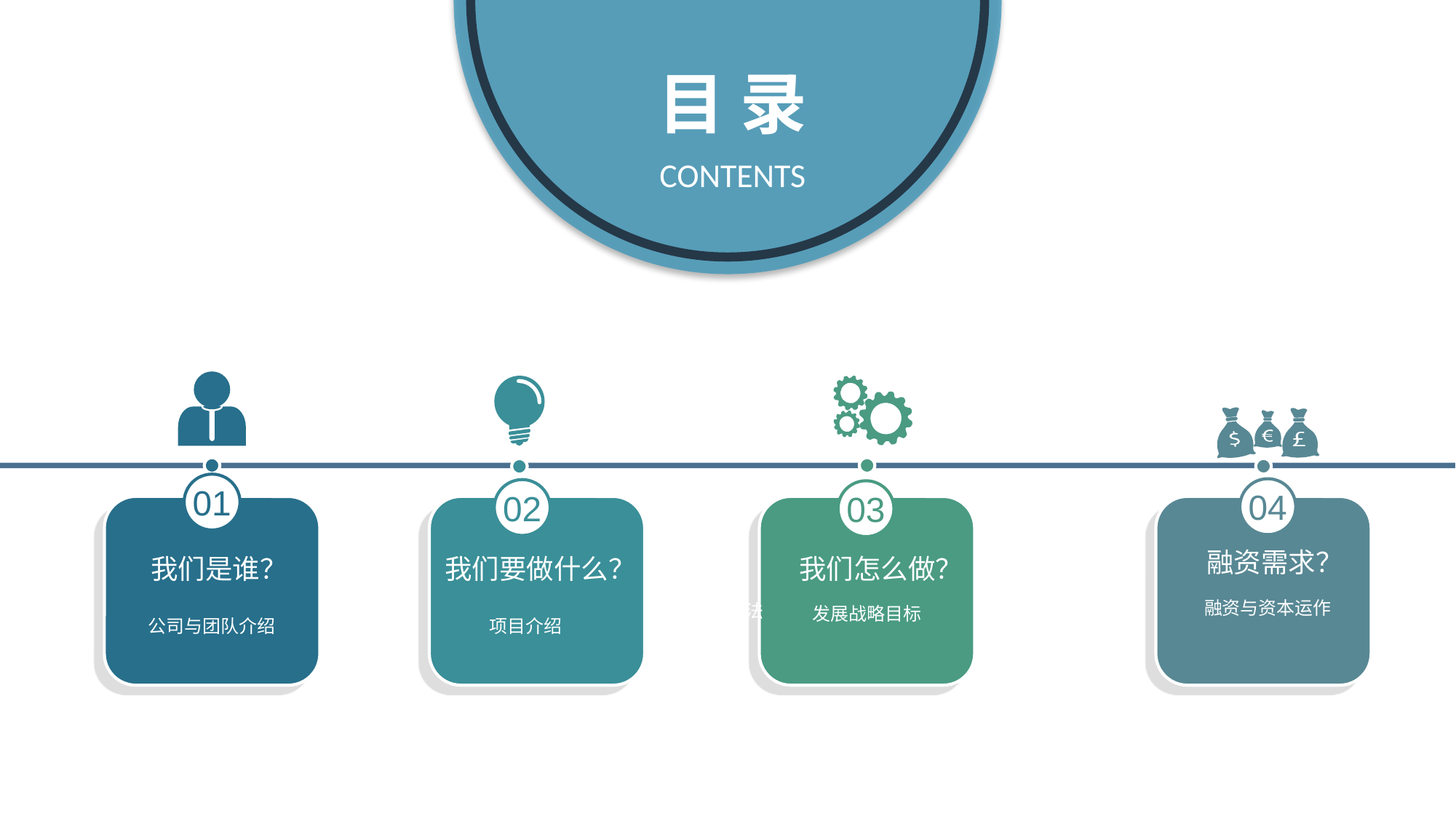

目 录
CONTENTS

01
04
02
03

融资需求？
我们怎么做？
我们是谁？
我们要做什么？
融资与资本运作
运营方法
发展战略目标
  项目介绍
公司与团队介绍